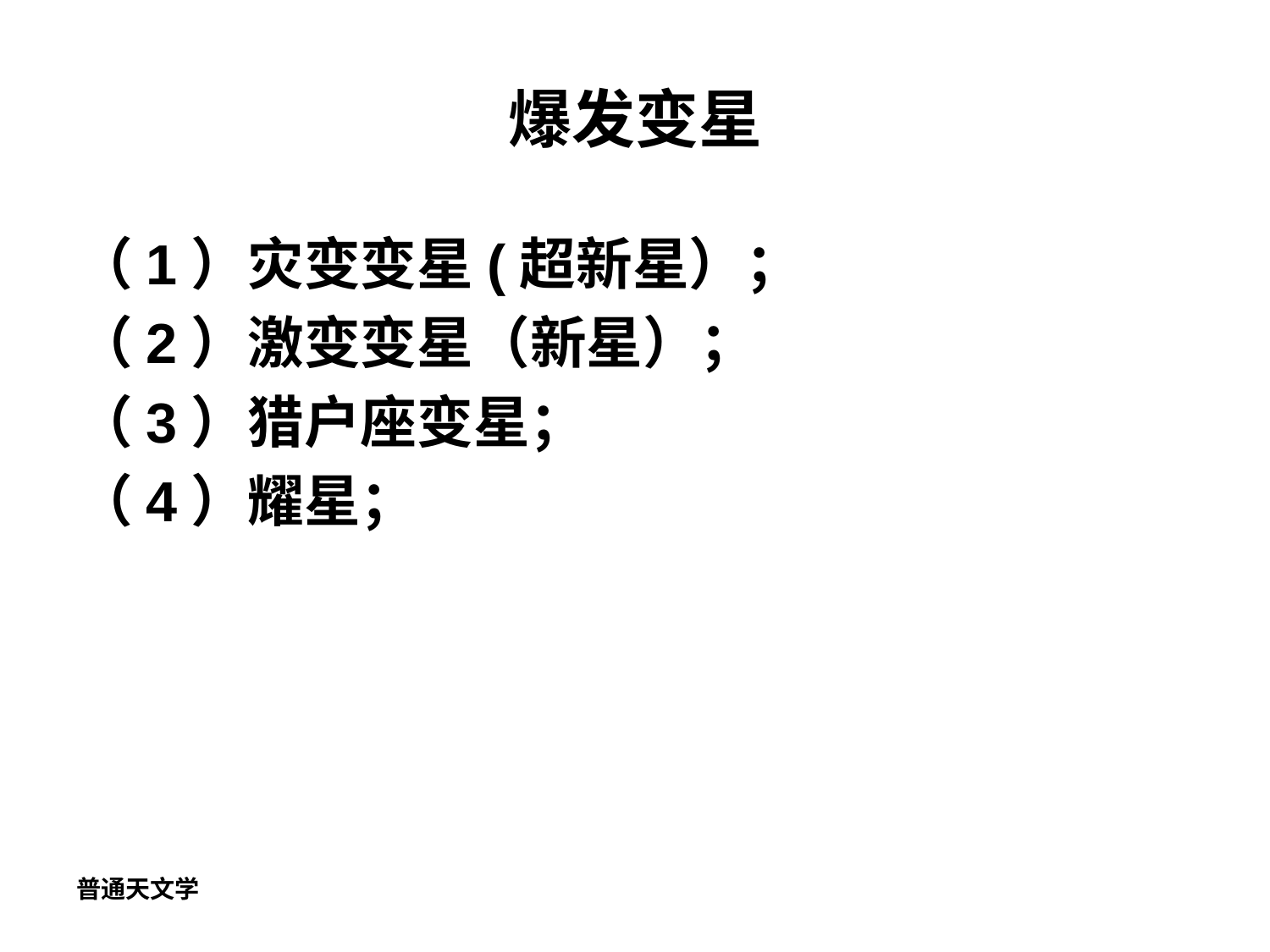

# 爆发变星
（1）灾变变星(超新星）；
（2）激变变星（新星）；
（3）猎户座变星；
（4）耀星；
普通天文学